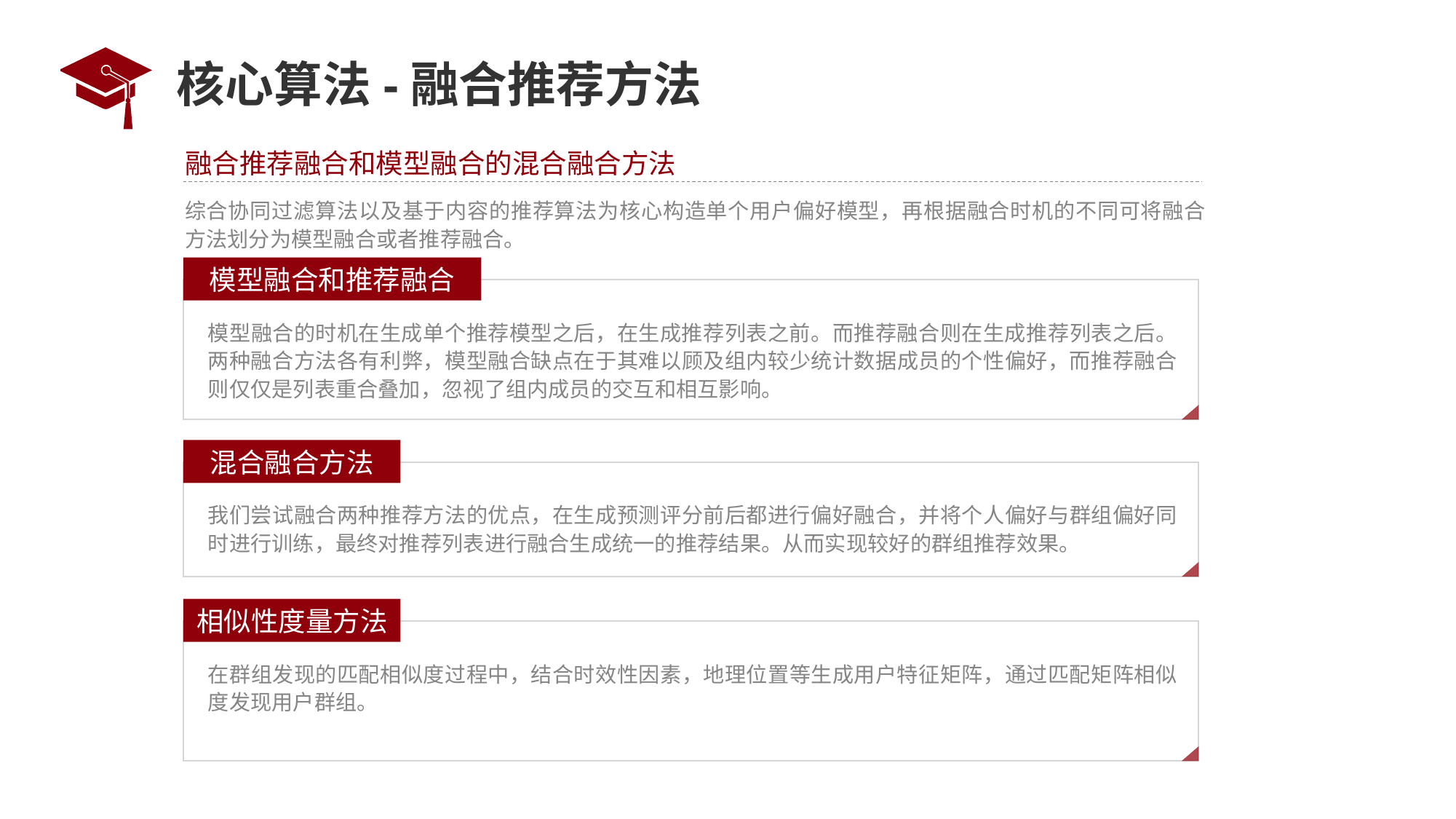

核心算法-融合推荐方法
融合推荐融合和模型融合的混合融合方法
综合协同过滤算法以及基于内容的推荐算法为核心构造单个用户偏好模型，再根据融合时机的不同可将融合方法划分为模型融合或者推荐融合。

模型融合和推荐融合

模型融合的时机在生成单个推荐模型之后，在生成推荐列表之前。而推荐融合则在生成推荐列表之后。两种融合方法各有利弊，模型融合缺点在于其难以顾及组内较少统计数据成员的个性偏好，而推荐融合则仅仅是列表重合叠加，忽视了组内成员的交互和相互影响。

混合融合方法

我们尝试融合两种推荐方法的优点，在生成预测评分前后都进行偏好融合，并将个人偏好与群组偏好同时进行训练，最终对推荐列表进行融合生成统一的推荐结果。从而实现较好的群组推荐效果。

相似性度量方法

在群组发现的匹配相似度过程中，结合时效性因素，地理位置等生成用户特征矩阵，通过匹配矩阵相似度发现用户群组。